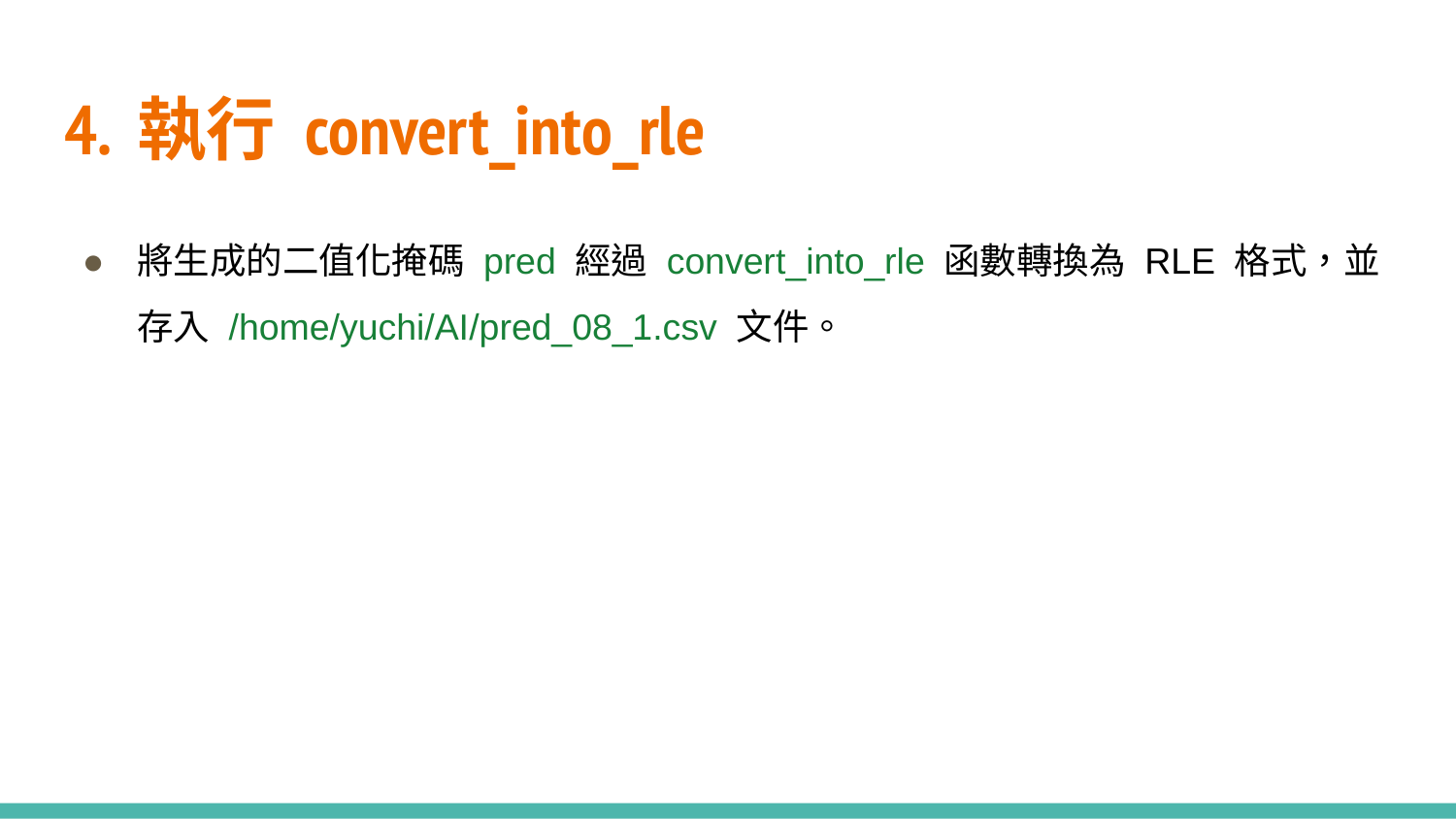

# 4. 執行 convert_into_rle
將生成的二值化掩碼 pred 經過 convert_into_rle 函數轉換為 RLE 格式，並存入 /home/yuchi/AI/pred_08_1.csv 文件。